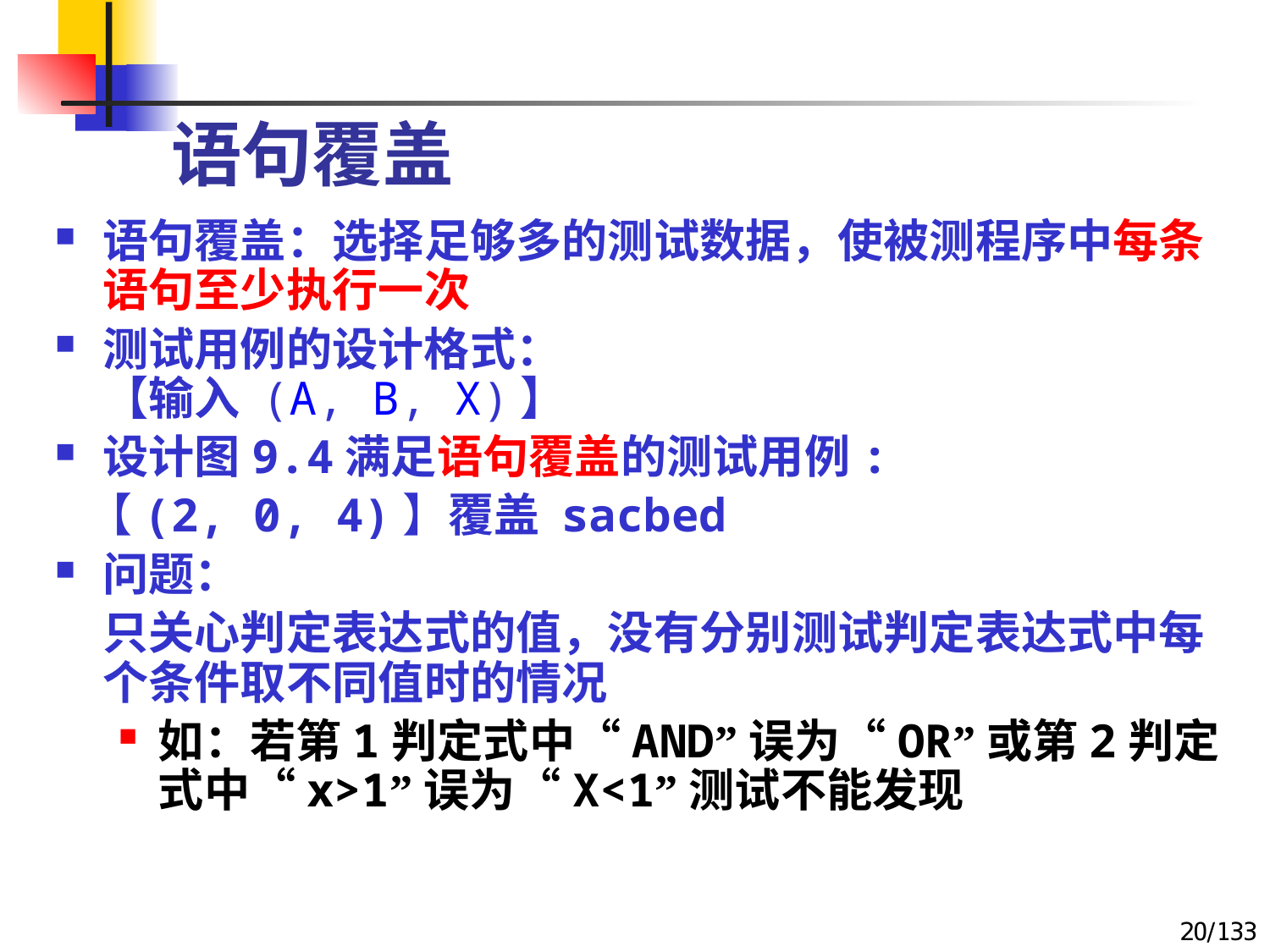

# 语句覆盖
语句覆盖：选择足够多的测试数据，使被测程序中每条语句至少执行一次
测试用例的设计格式：
【输入 (A, B, X)】
设计图9.4满足语句覆盖的测试用例:
  【(2, 0, 4)】覆盖 sacbed
问题：
	只关心判定表达式的值，没有分别测试判定表达式中每个条件取不同值时的情况
如：若第1判定式中“AND”误为“OR”或第2判定式中“x>1”误为“X<1”测试不能发现

20/133